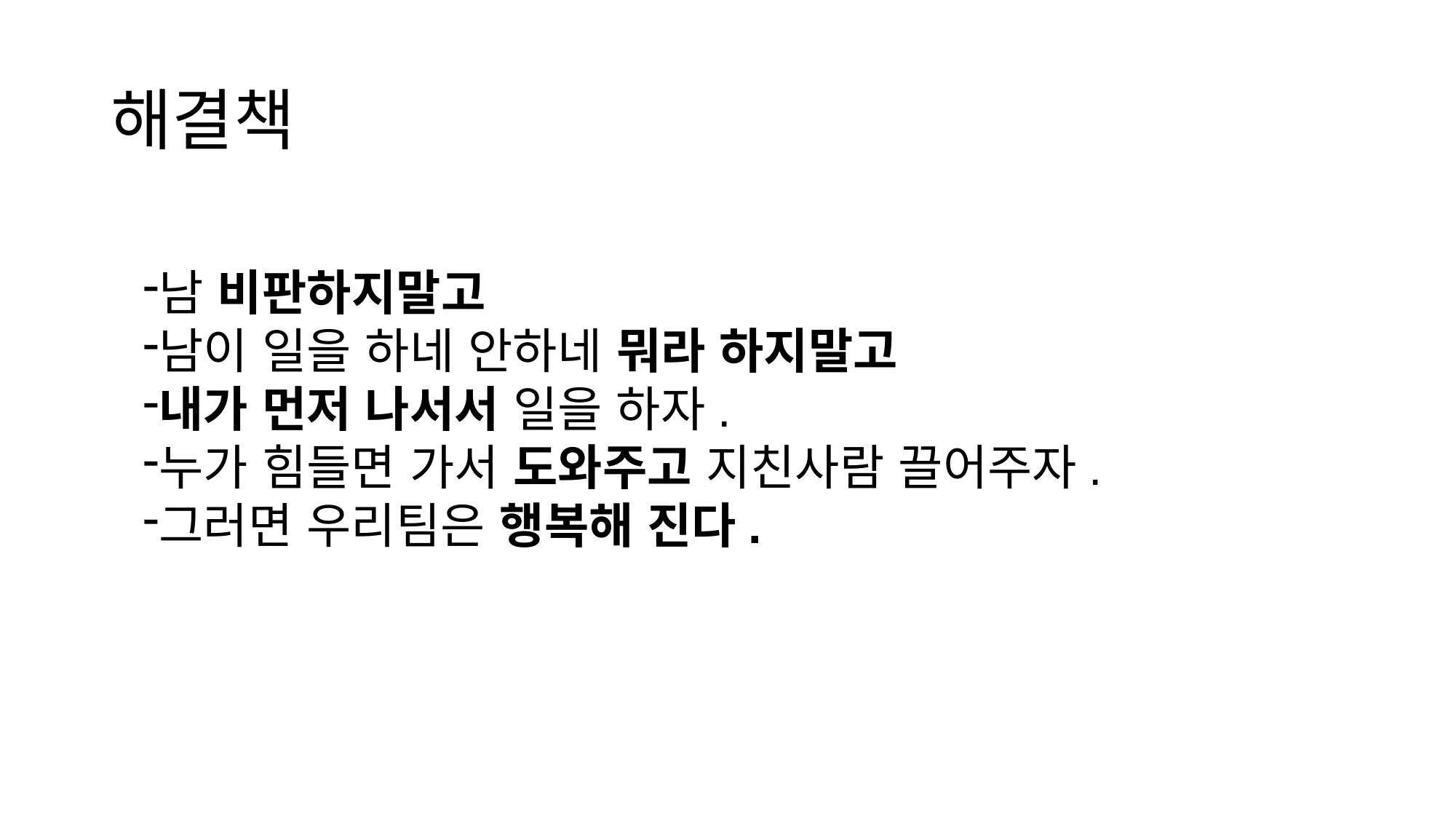

# 해결책
남 비판하지말고
남이 일을 하네 안하네 뭐라 하지말고
내가 먼저 나서서 일을 하자.
누가 힘들면 가서 도와주고 지친사람 끌어주자.
그러면 우리팀은 행복해 진다.